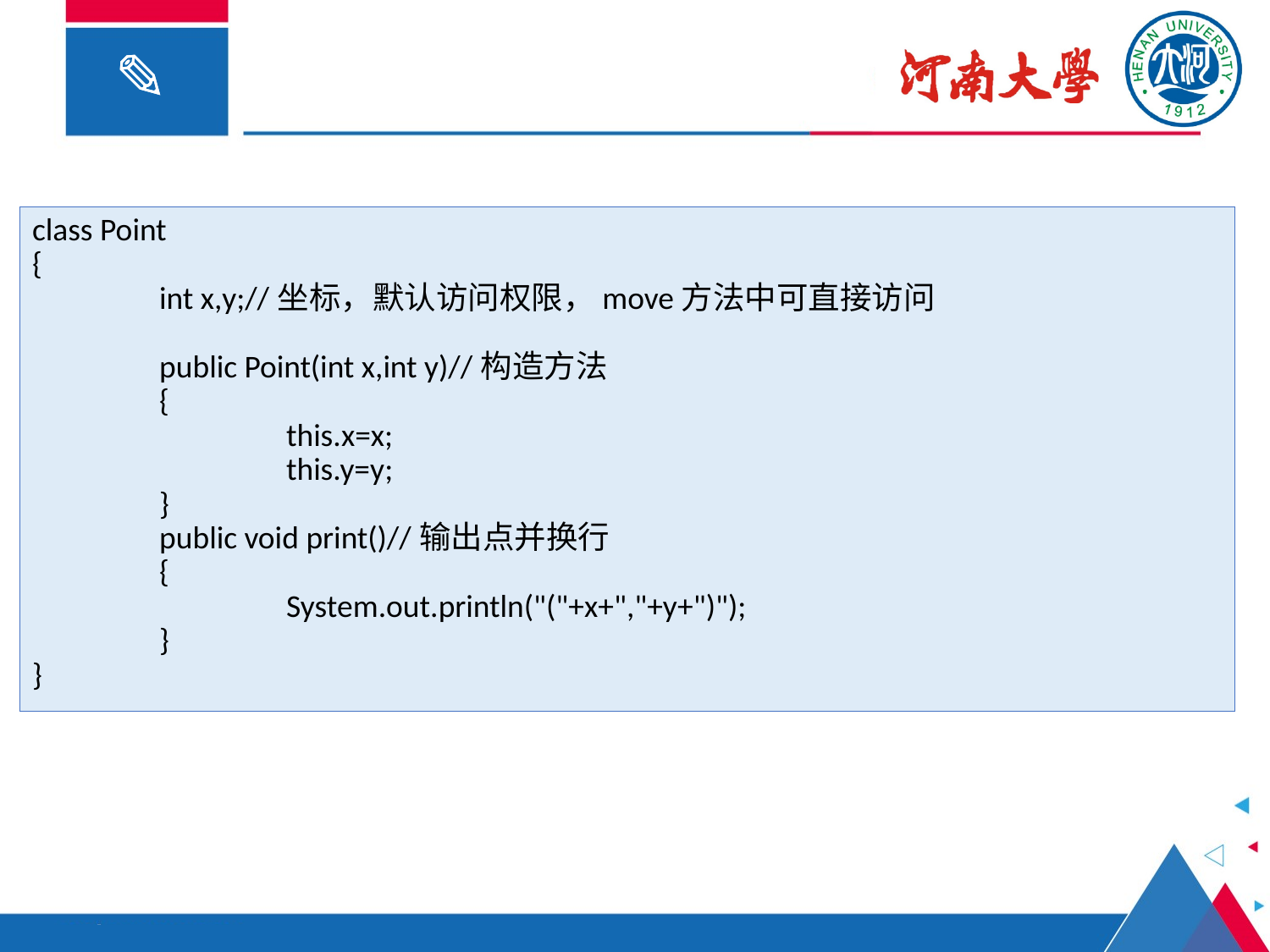

#
class Point
{
	int x,y;//坐标，默认访问权限，move方法中可直接访问

	public Point(int x,int y)//构造方法
	{
		this.x=x;
		this.y=y;
	}
	public void print()//输出点并换行
	{
		System.out.println("("+x+","+y+")");
	}
}